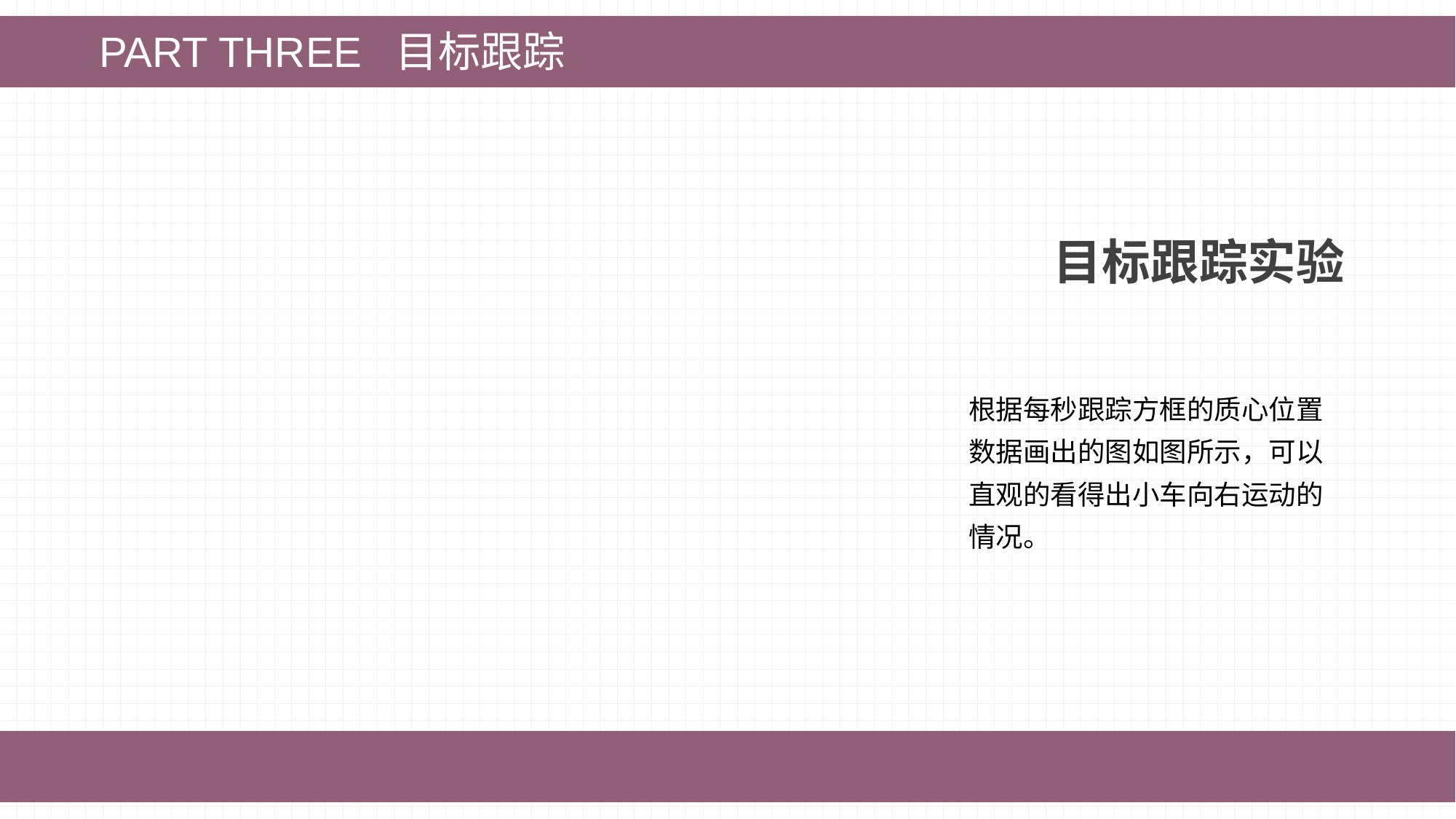

PART THREE  目标跟踪

### Chart

| Category |
|---|
目标跟踪实验
根据每秒跟踪方框的质心位置数据画出的图如图所示，可以直观的看得出小车向右运动的情况。